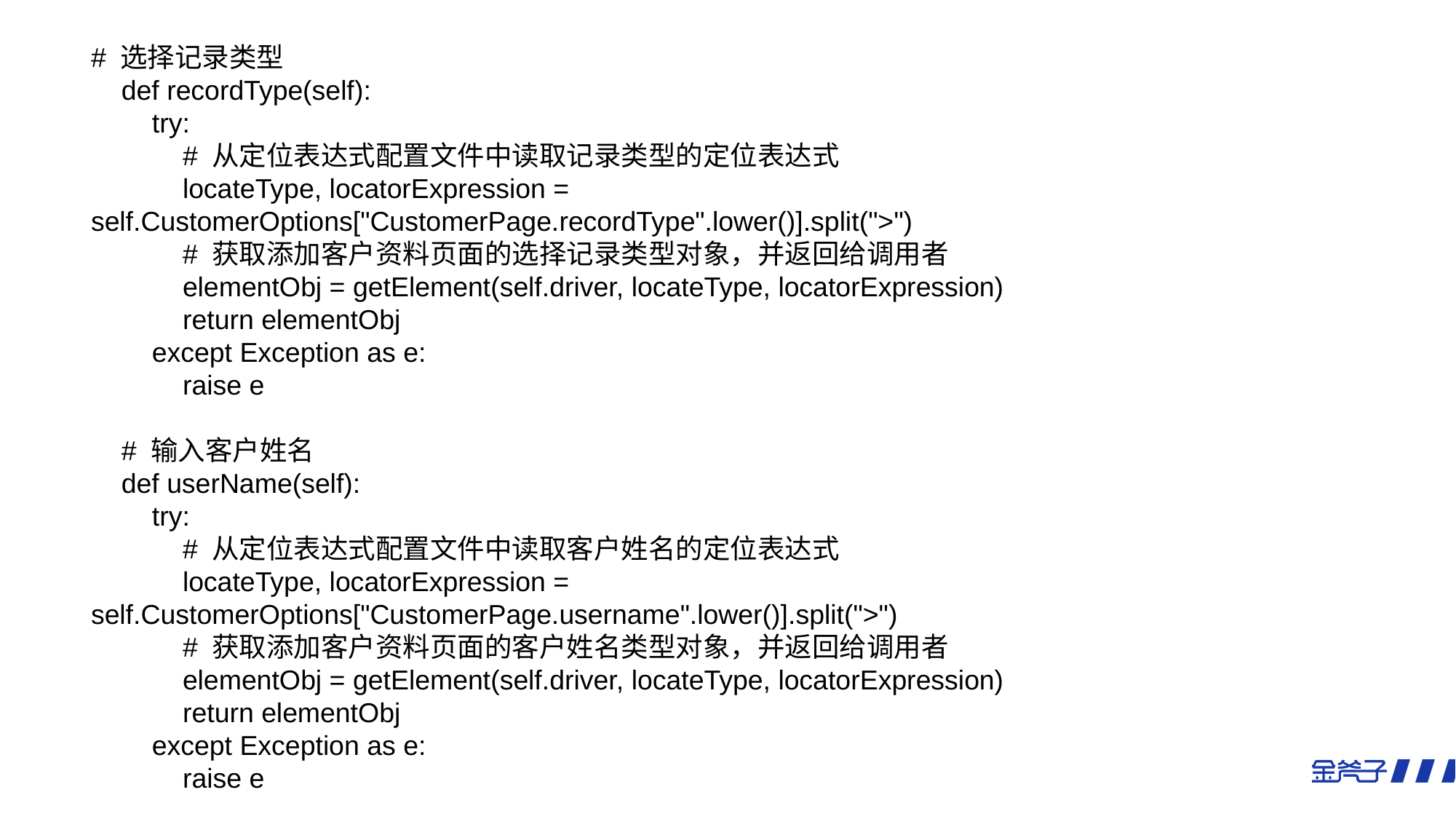

# 选择记录类型
    def recordType(self):
        try:
            # 从定位表达式配置文件中读取记录类型的定位表达式
            locateType, locatorExpression = self.CustomerOptions["CustomerPage.recordType".lower()].split(">")
            # 获取添加客户资料页面的选择记录类型对象，并返回给调用者
            elementObj = getElement(self.driver, locateType, locatorExpression)
            return elementObj
        except Exception as e:
            raise e

    # 输入客户姓名
    def userName(self):
        try:
            # 从定位表达式配置文件中读取客户姓名的定位表达式
            locateType, locatorExpression = self.CustomerOptions["CustomerPage.username".lower()].split(">")
            # 获取添加客户资料页面的客户姓名类型对象，并返回给调用者
            elementObj = getElement(self.driver, locateType, locatorExpression)
            return elementObj
        except Exception as e:
            raise e